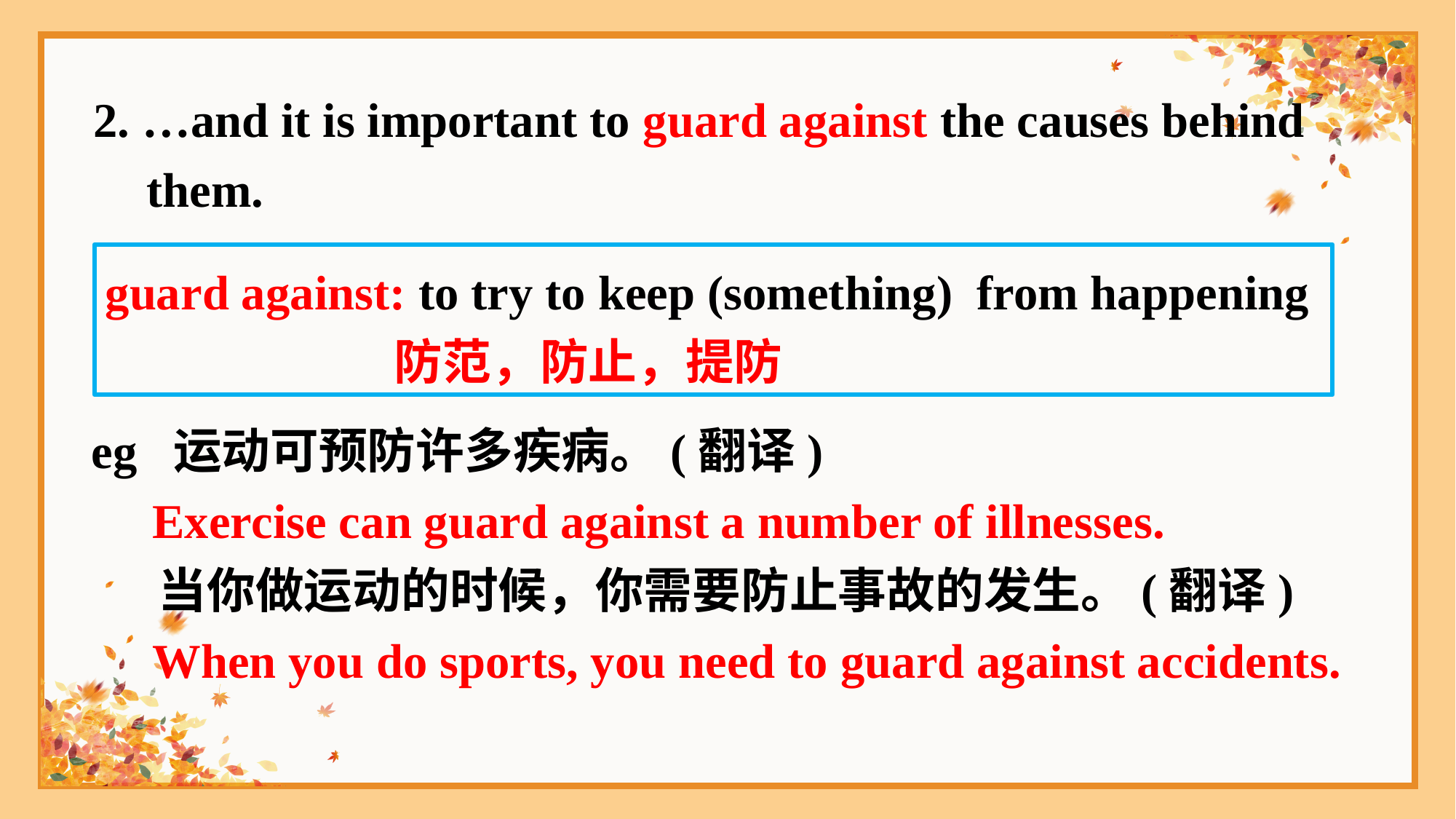

2. …and it is important to guard against the causes behind them.
guard against: to try to keep (something)  from happening
                         防范，防止，提防
eg  运动可预防许多疾病。(翻译)
     Exercise can guard against a number of illnesses.
     当你做运动的时候，你需要防止事故的发生。(翻译)
     When you do sports, you need to guard against accidents.